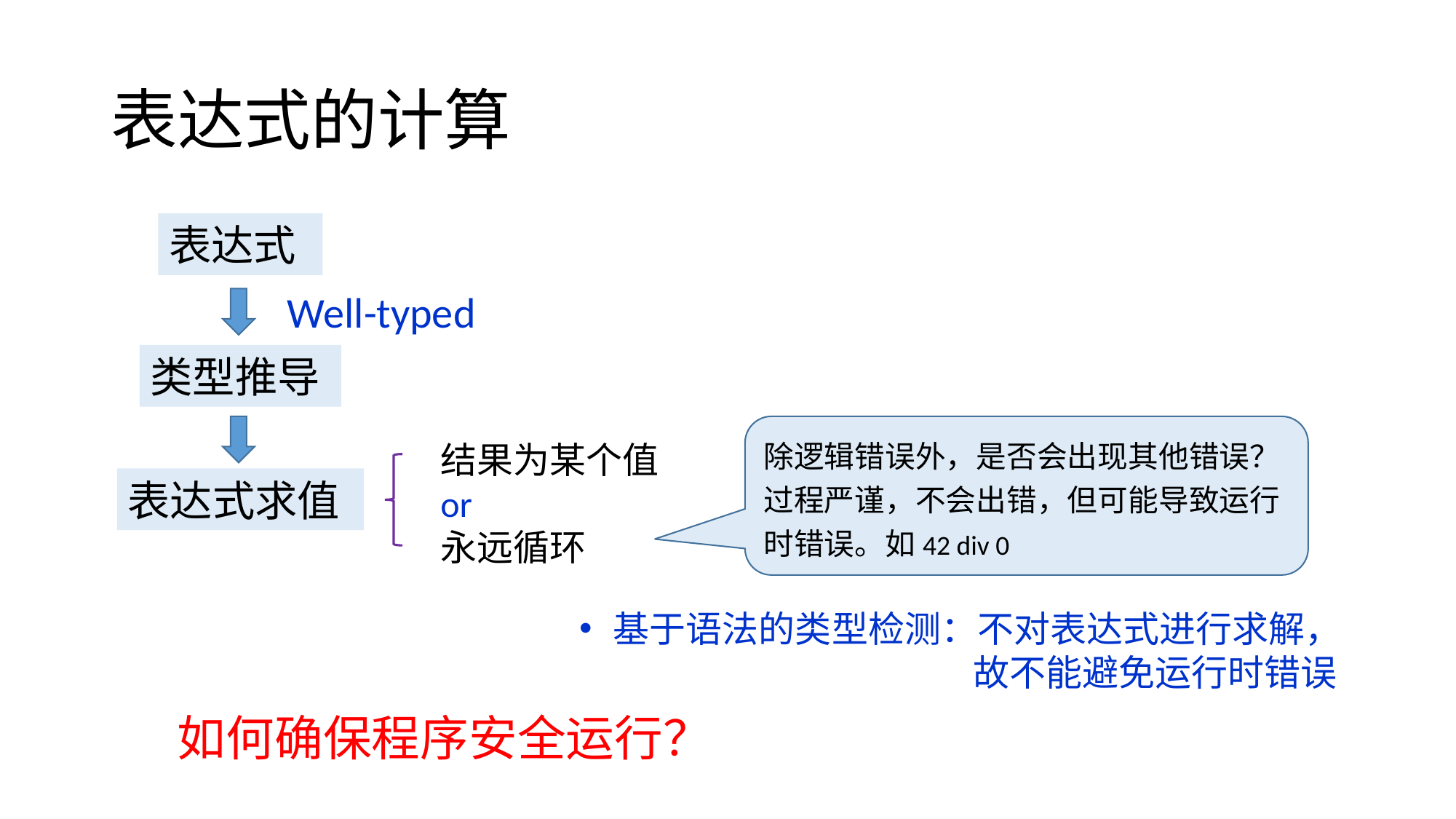

# 表达式的计算
表达式
Well-typed

类型推导

除逻辑错误外，是否会出现其他错误？
过程严谨，不会出错，但可能导致运行时错误。如42 div 0
结果为某个值
or
永远循环

表达式求值
基于语法的类型检测：不对表达式进行求解，
			    故不能避免运行时错误
如何确保程序安全运行？